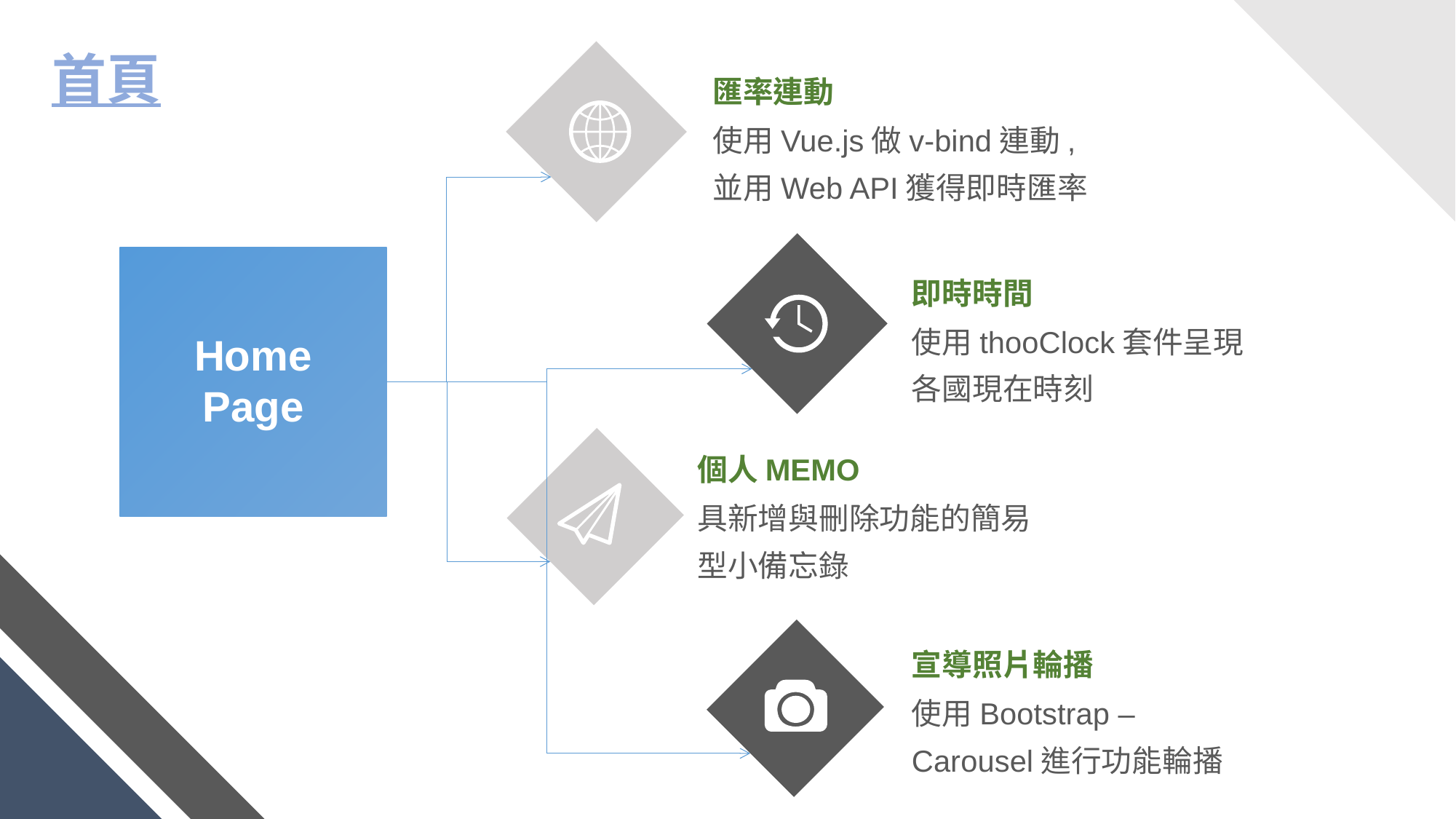

首頁
匯率連動

使用Vue.js做v-bind連動, 並用Web API獲得即時匯率

Home
Page

即時時間

使用thooClock套件呈現各國現在時刻
個人MEMO

具新增與刪除功能的簡易型小備忘錄

宣導照片輪播

使用Bootstrap – Carousel進行功能輪播